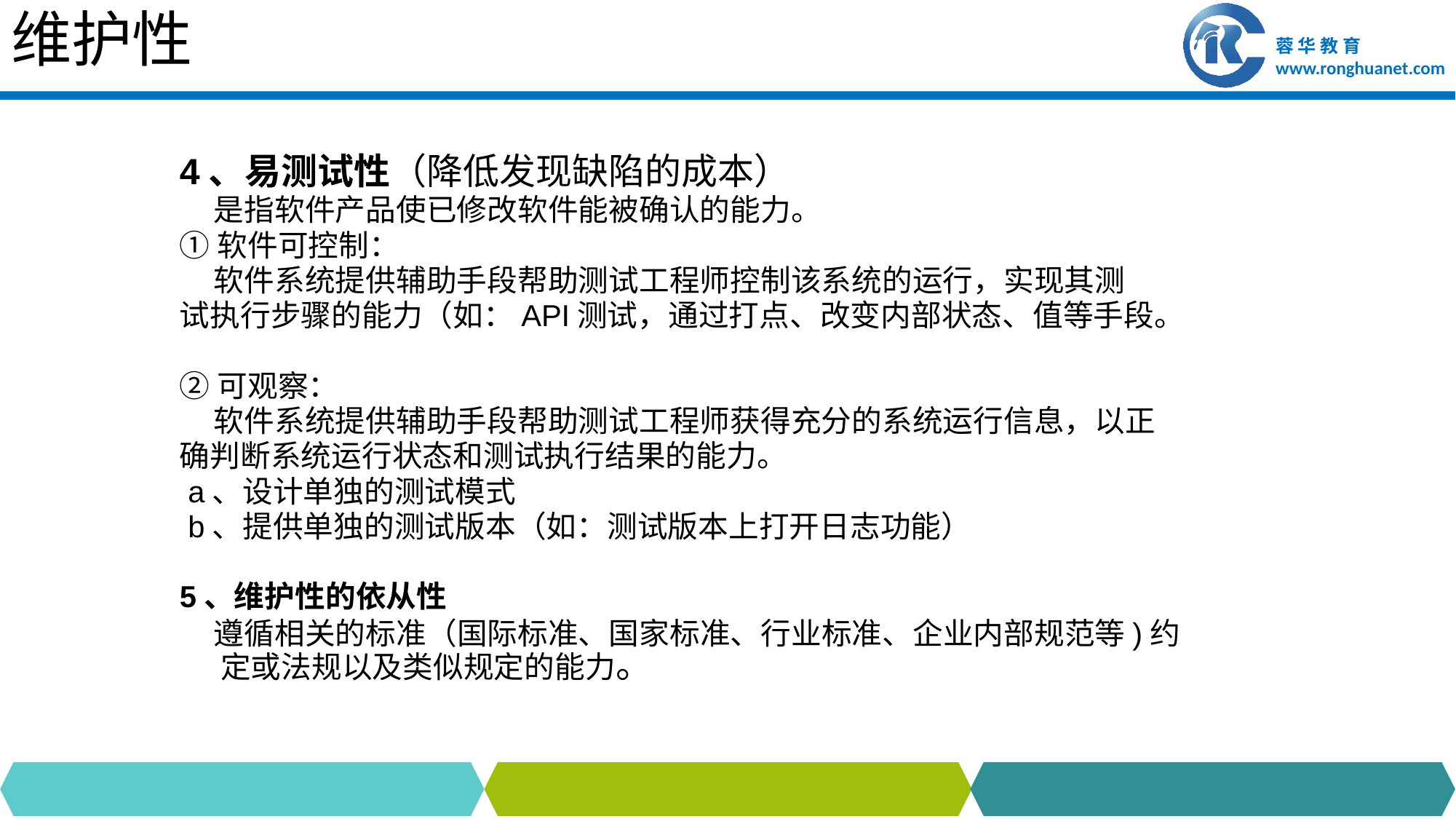

# 维护性
4、易测试性（降低发现缺陷的成本）
    是指软件产品使已修改软件能被确认的能力。
①软件可控制：
    软件系统提供辅助手段帮助测试工程师控制该系统的运行，实现其测
试执行步骤的能力（如：API测试，通过打点、改变内部状态、值等手段。

②可观察：
    软件系统提供辅助手段帮助测试工程师获得充分的系统运行信息，以正
确判断系统运行状态和测试执行结果的能力。
 a、设计单独的测试模式
 b、提供单独的测试版本（如：测试版本上打开日志功能）

5、维护性的依从性
    遵循相关的标准（国际标准、国家标准、行业标准、企业内部规范等)约定或法规以及类似规定的能力。